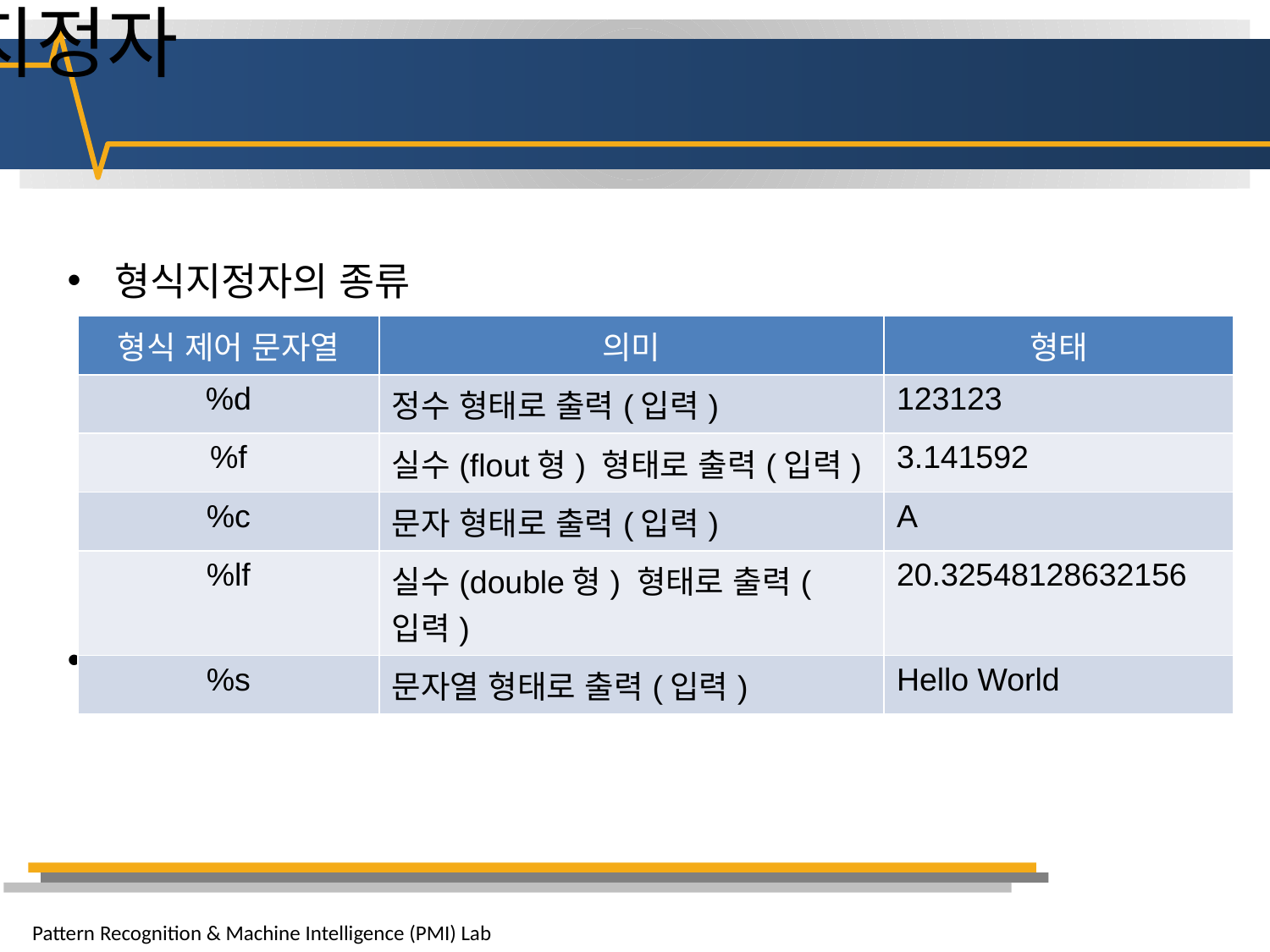

# 형식지정자

형식지정자의 종류

이 외에도 다양한 형식지정자가 존재한다.

| 형식 제어 문자열 | 의미 | 형태 |
| --- | --- | --- |
| %d | 정수 형태로 출력(입력) | 123123 |
| %f | 실수(flout형) 형태로 출력(입력) | 3.141592 |
| %c | 문자 형태로 출력(입력) | A |
| %lf | 실수(double형) 형태로 출력(입력) | 20.32548128632156 |
| %s | 문자열 형태로 출력(입력) | Hello World |